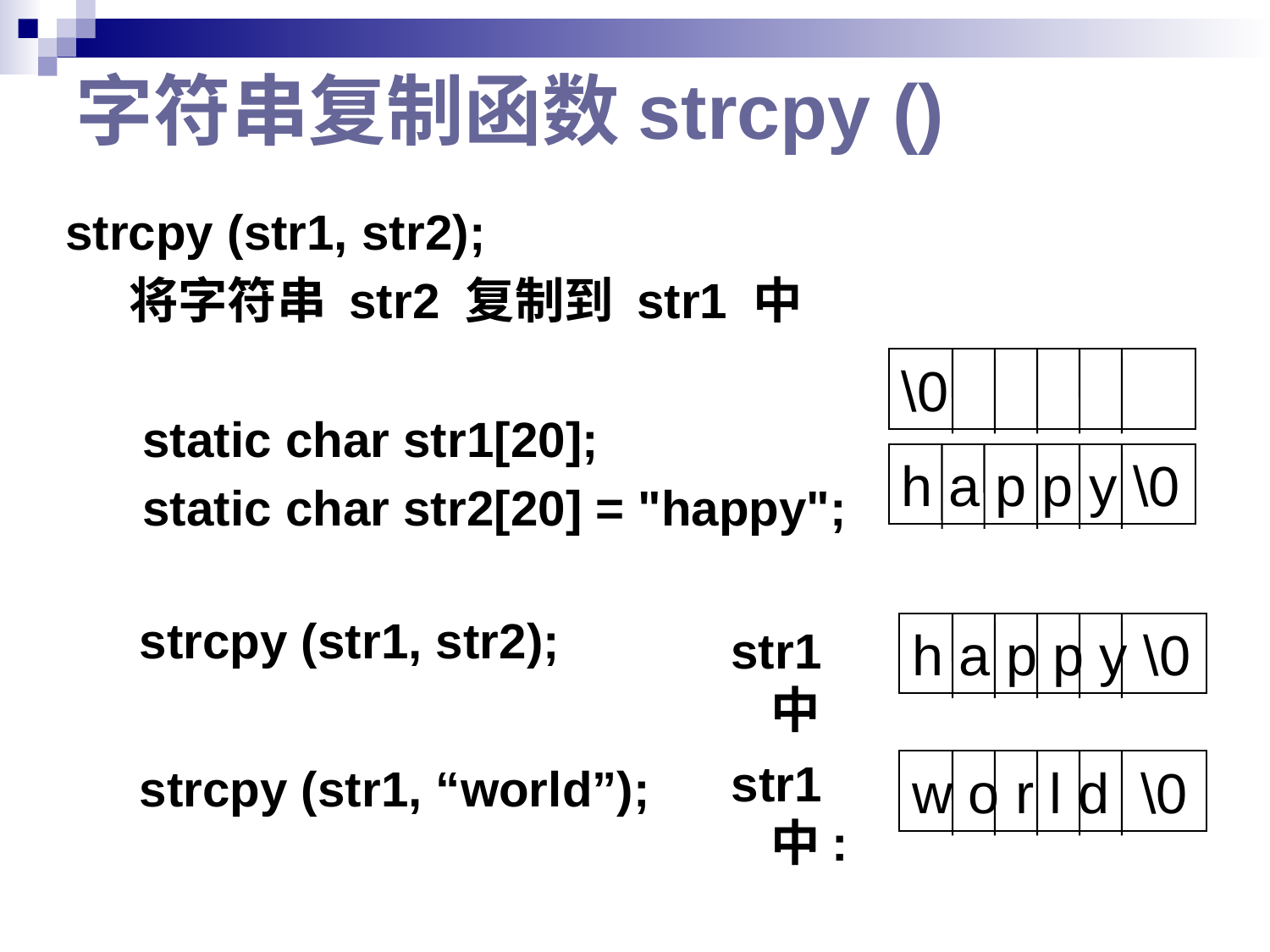

# 字符串复制函数strcpy ()
strcpy (str1, str2);
将字符串 str2 复制到 str1 中

 static char str1[20];
 static char str2[20] = "happy";
\0

h a p p y \0

strcpy (str1, str2);
str1中
h a p p y \0

str1中:
strcpy (str1, “world”);
w o r l d  \0